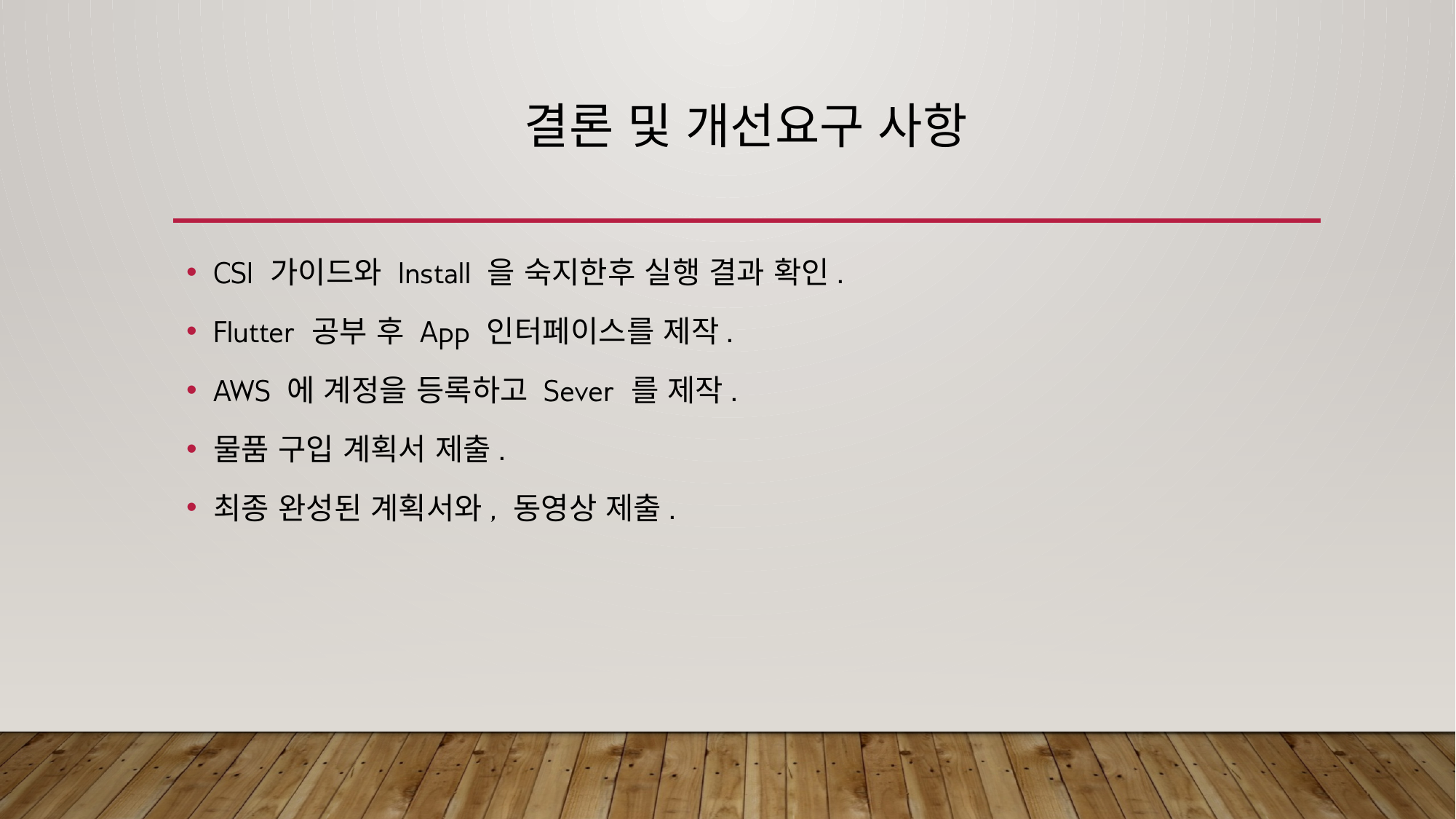

# 결론 및 개선요구 사항
CSI 가이드와 Install 을 숙지한후 실행 결과 확인.
Flutter 공부 후 App 인터페이스를 제작.
AWS 에 계정을 등록하고 Sever 를 제작.
물품 구입 계획서 제출.
최종 완성된 계획서와, 동영상 제출.